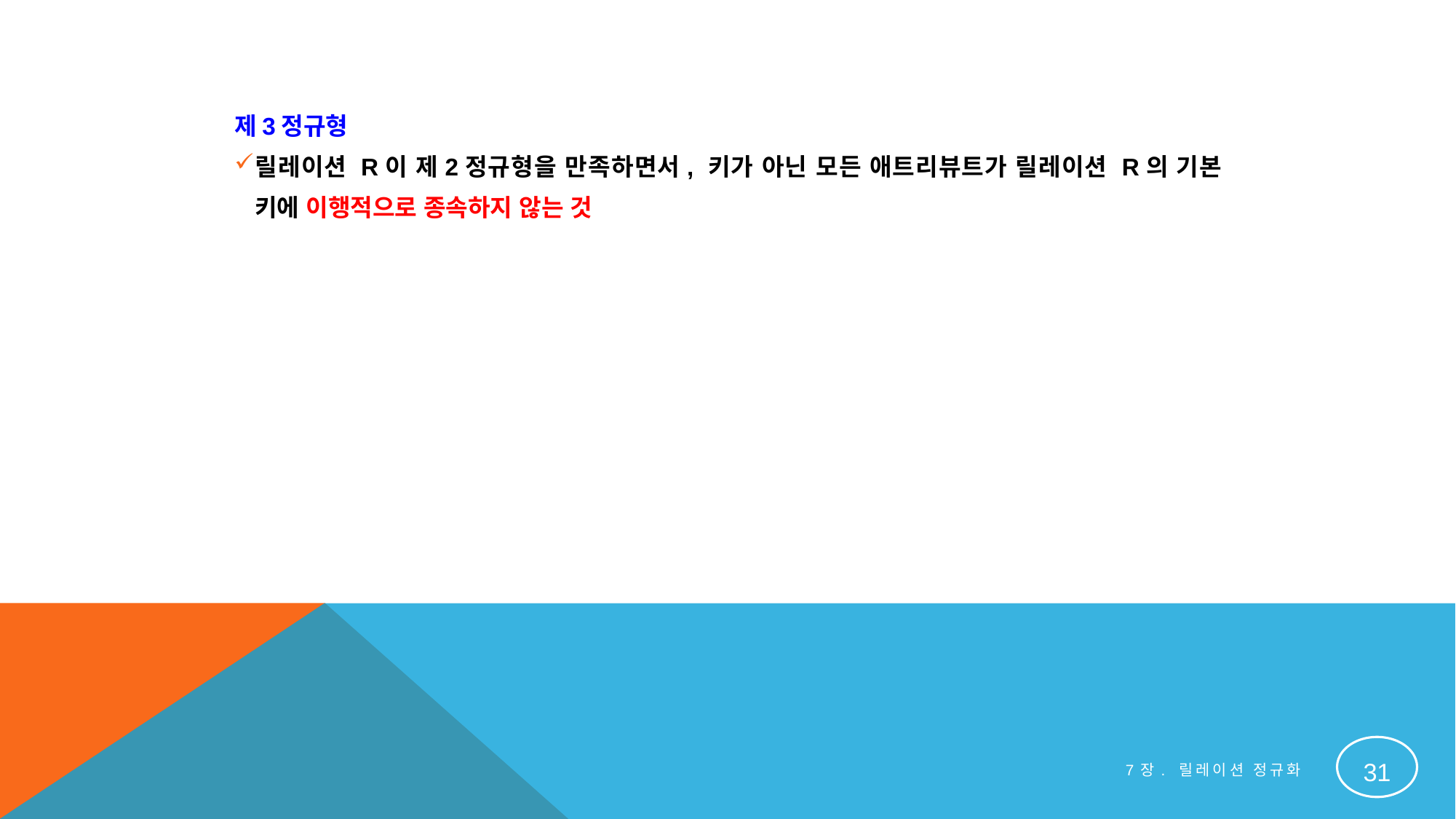

제3정규형
릴레이션 R이 제2정규형을 만족하면서, 키가 아닌 모든 애트리뷰트가 릴레이션 R의 기본 키에 이행적으로 종속하지 않는 것
31
7장. 릴레이션 정규화